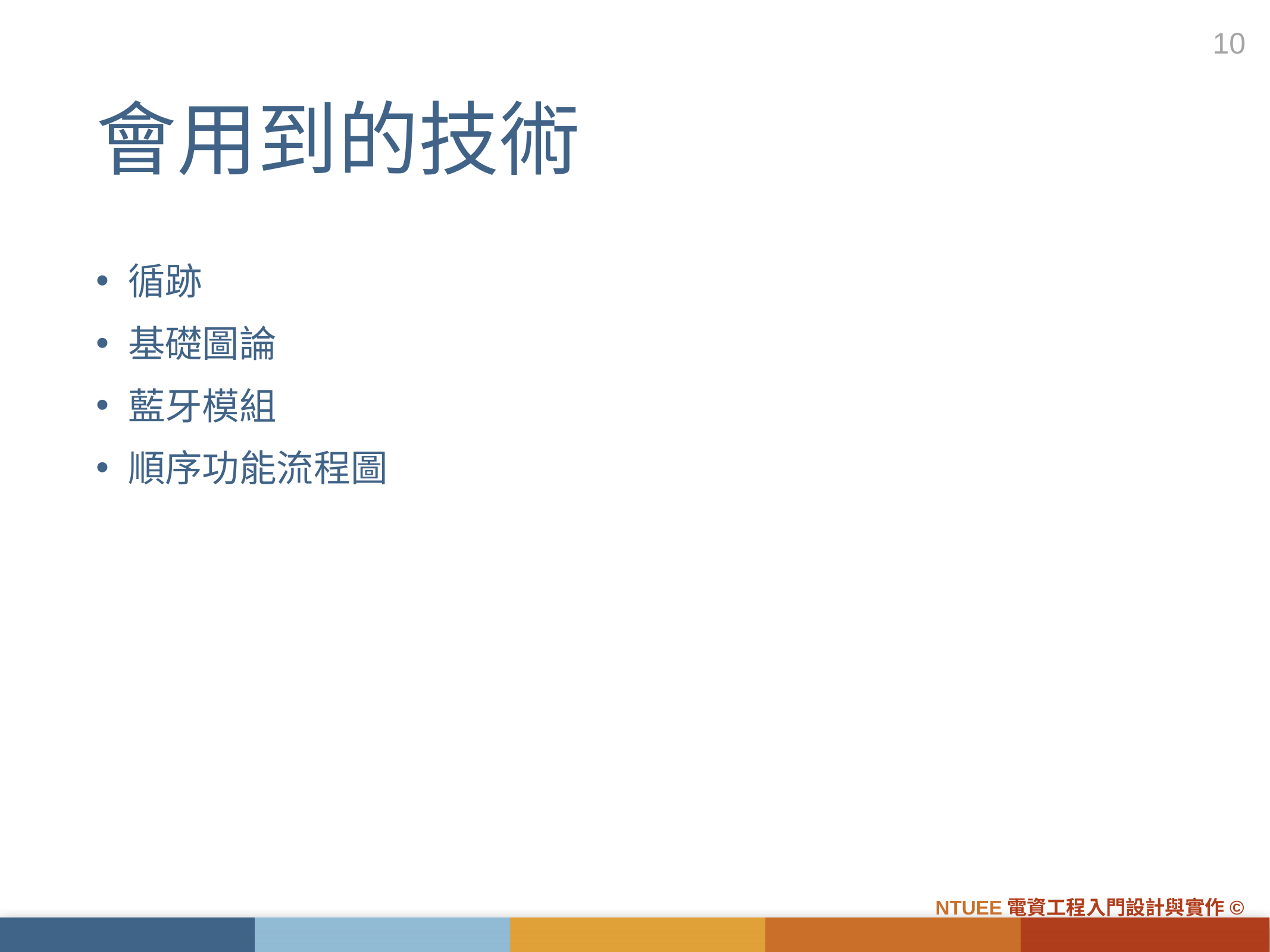

10
# 會用到的技術
循跡
基礎圖論
藍牙模組
順序功能流程圖